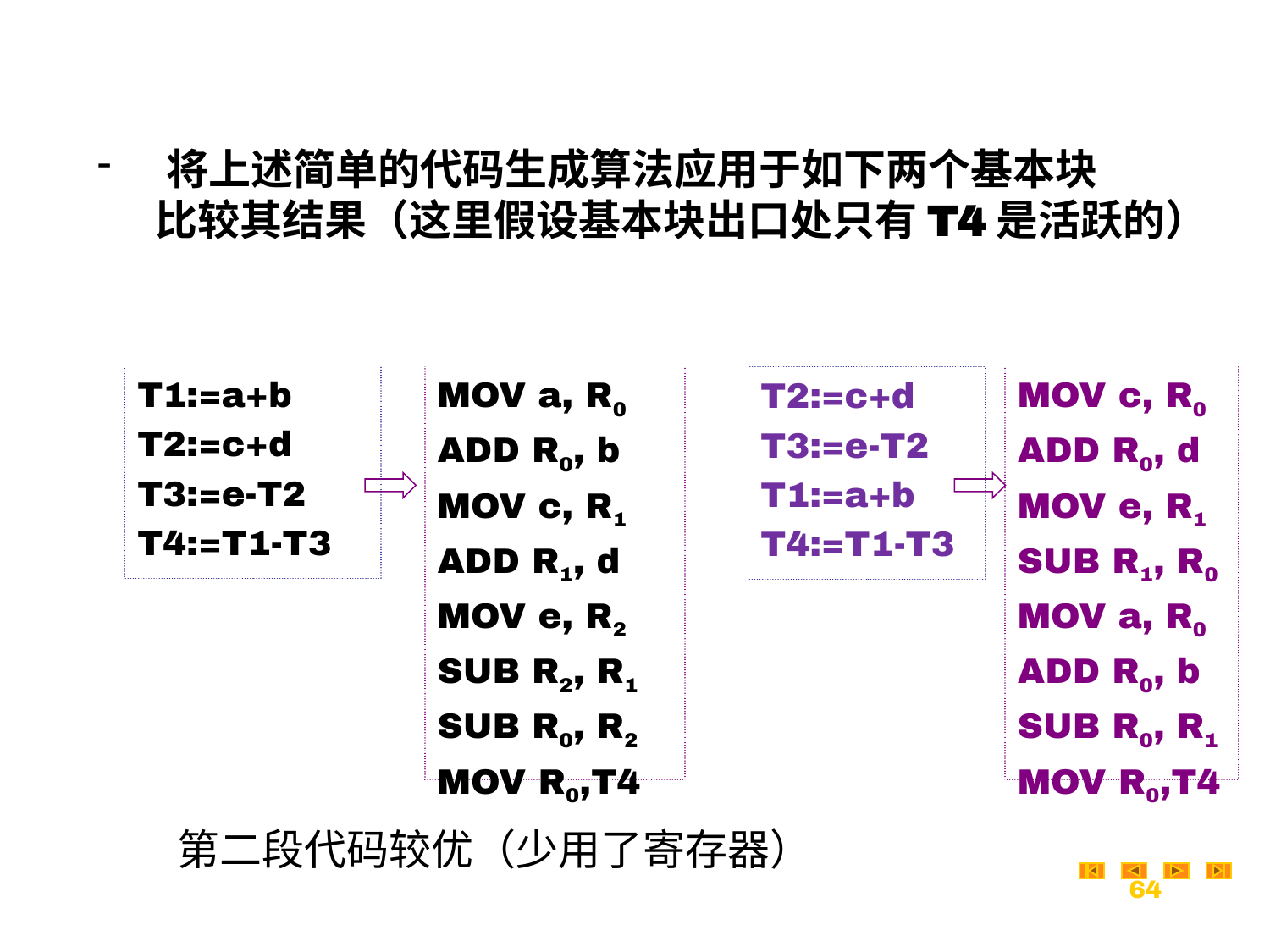

将上述简单的代码生成算法应用于如下两个基本块
     比较其结果（这里假设基本块出口处只有T4是活跃的）
T1:=a+b
T2:=c+d
T3:=e-T2
T4:=T1-T3
MOV a, R0
ADD R0, b
MOV c, R1
ADD R1, d
MOV e, R2
SUB R2, R1
SUB R0, R2
MOV R0,T4
MOV c, R0
ADD R0, d
MOV e, R1
SUB R1, R0
MOV a, R0
ADD R0, b
SUB R0, R1
MOV R0,T4
T2:=c+d
T3:=e-T2
T1:=a+b
T4:=T1-T3

第二段代码较优（少用了寄存器）

64